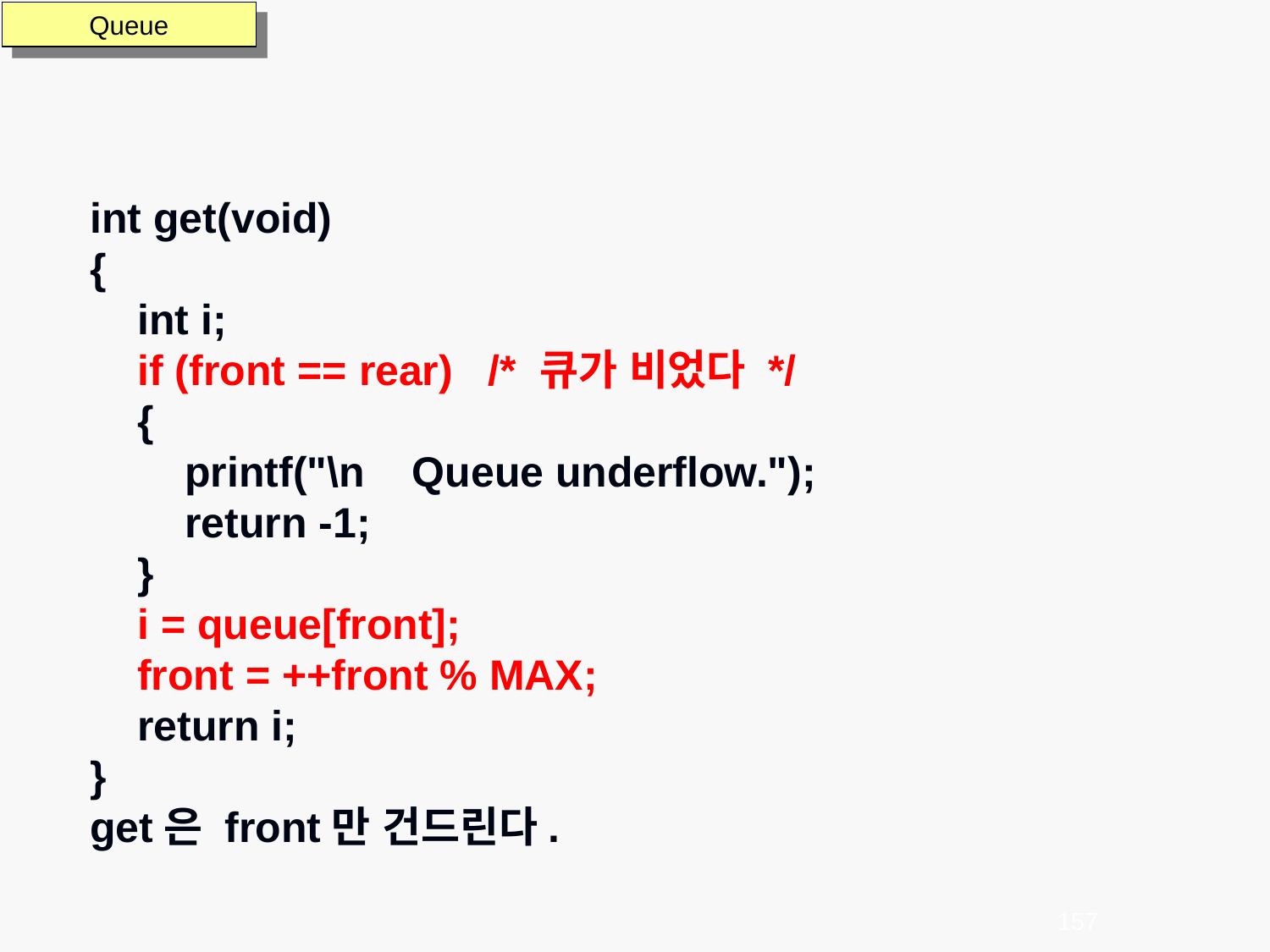

Queue
int get(void)
{
    int i;
    if (front == rear)   /* 큐가 비었다 */
    {
        printf("\n    Queue underflow.");
        return -1;
    }
    i = queue[front];
    front = ++front % MAX;
    return i;
}
get은 front만 건드린다.
157